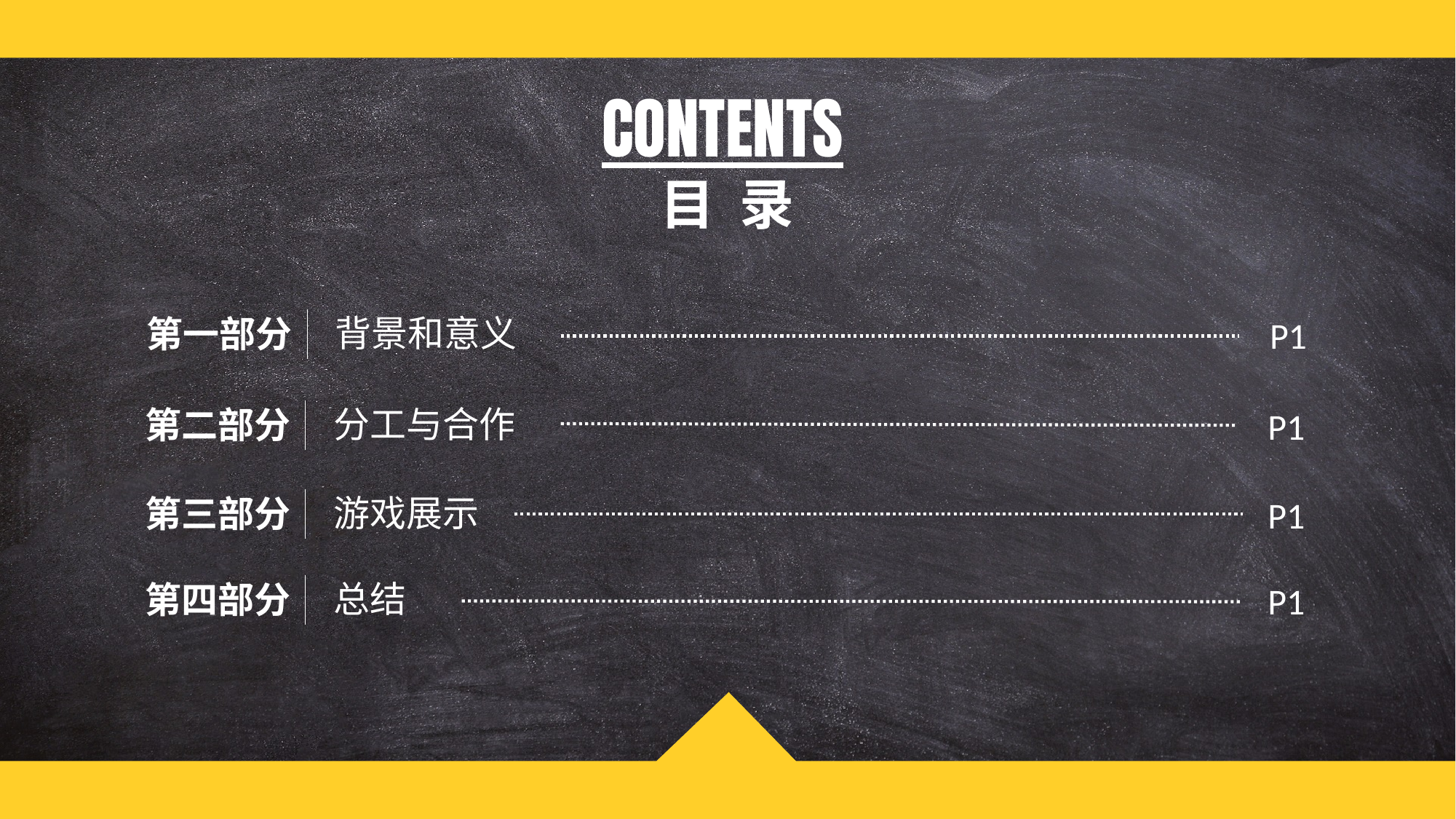

CONTENTS
目  录
背景和意义
第一部分
P1
分工与合作
第二部分
P1
游戏展示
第三部分
P1
总结
第四部分
P1